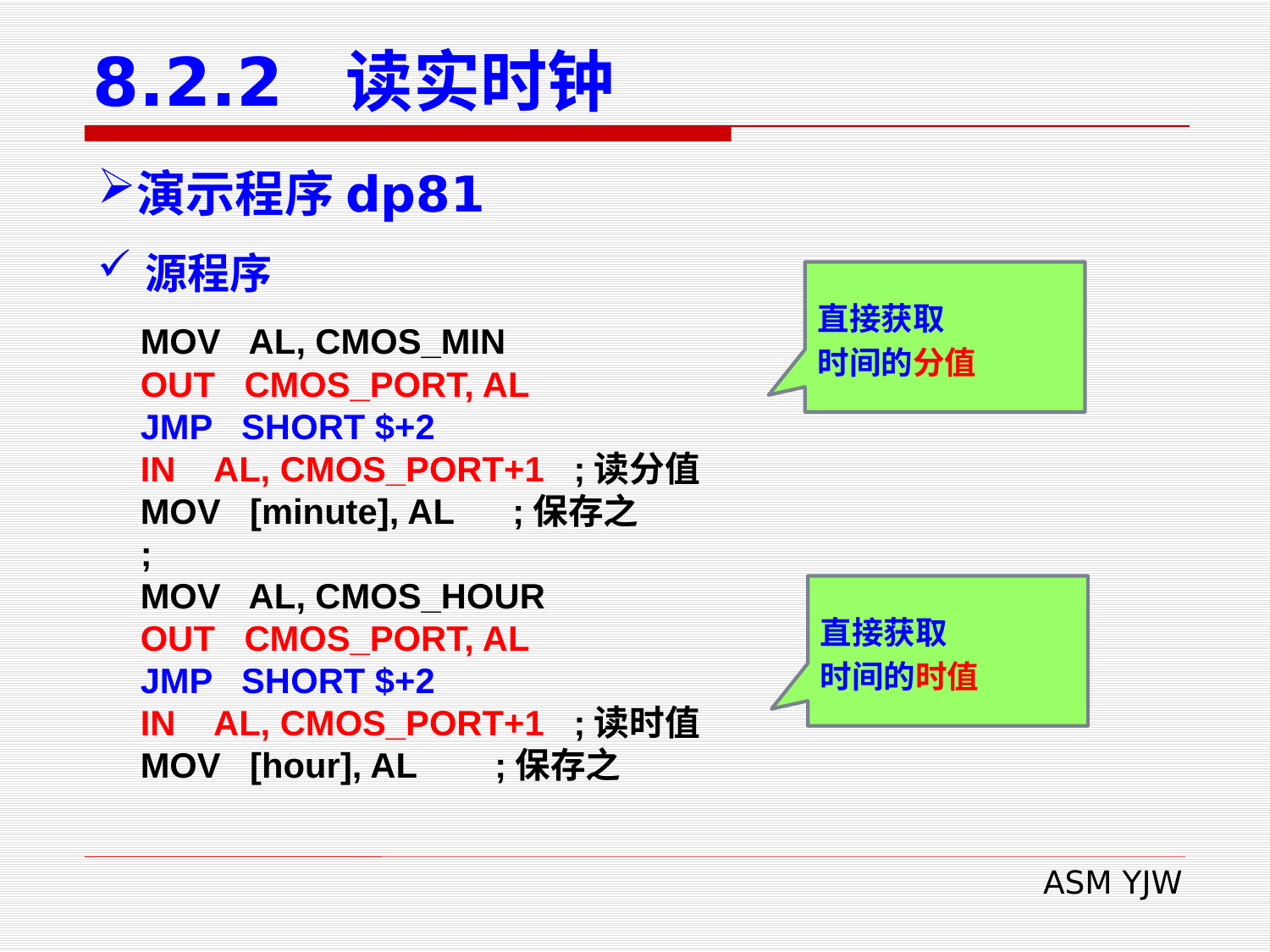

# 8.2.2  读实时钟
演示程序dp81
源程序
直接获取
时间的分值
    MOV   AL, CMOS_MIN
    OUT   CMOS_PORT, AL
    JMP   SHORT $+2
    IN    AL, CMOS_PORT+1   ;读分值
    MOV   [minute], AL      ;保存之
    ;
    MOV   AL, CMOS_HOUR
    OUT   CMOS_PORT, AL
    JMP   SHORT $+2
    IN    AL, CMOS_PORT+1   ;读时值
    MOV   [hour], AL        ;保存之
直接获取
时间的时值